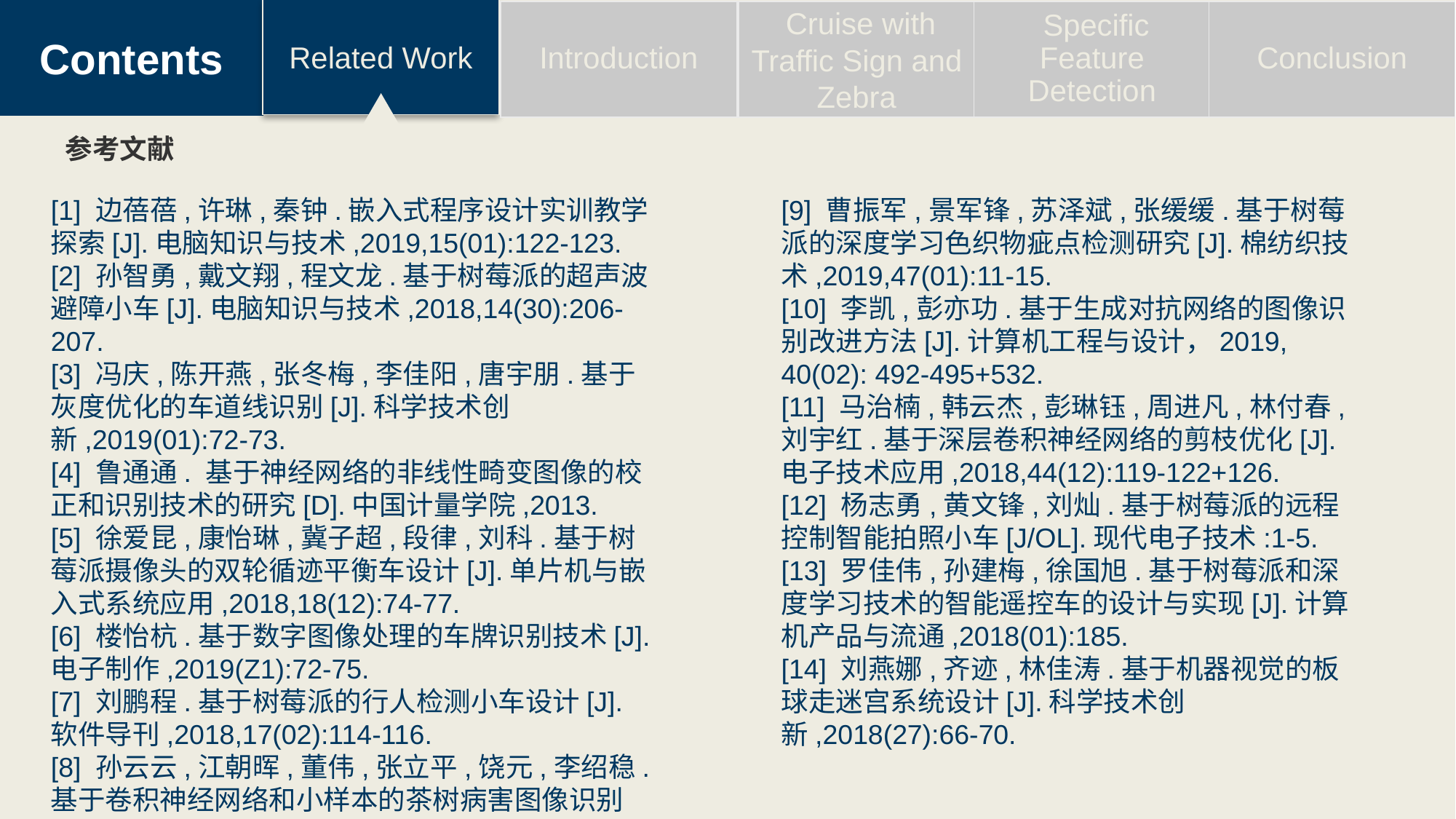

Related Work
Introduction
 Cruise with Traffic Sign and Zebra
 Specific Feature Detection
Conclusion
Contents

参考文献
[1] 边蓓蓓,许琳,秦钟.嵌入式程序设计实训教学探索[J].电脑知识与技术,2019,15(01):122-123.
[2] 孙智勇,戴文翔,程文龙.基于树莓派的超声波避障小车[J].电脑知识与技术,2018,14(30):206-207.
[3] 冯庆,陈开燕,张冬梅,李佳阳,唐宇朋.基于灰度优化的车道线识别[J].科学技术创新,2019(01):72-73.
[4] 鲁通通. 基于神经网络的非线性畸变图像的校正和识别技术的研究[D].中国计量学院,2013.
[5] 徐爱昆,康怡琳,冀子超,段律,刘科.基于树莓派摄像头的双轮循迹平衡车设计[J].单片机与嵌入式系统应用,2018,18(12):74-77.
[6] 楼怡杭.基于数字图像处理的车牌识别技术[J].电子制作,2019(Z1):72-75.
[7] 刘鹏程.基于树莓派的行人检测小车设计[J].软件导刊,2018,17(02):114-116.
[8] 孙云云,江朝晖,董伟,张立平,饶元,李绍稳.基于卷积神经网络和小样本的茶树病害图像识别[J/OL].江苏农业学报,2019(01):48-55.
[9] 曹振军,景军锋,苏泽斌,张缓缓.基于树莓派的深度学习色织物疵点检测研究[J].棉纺织技术,2019,47(01):11-15.
[10] 李凯,彭亦功.基于生成对抗网络的图像识别改进方法[J].计算机工程与设计，2019, 40(02): 492-495+532.
[11] 马治楠,韩云杰,彭琳钰,周进凡,林付春,刘宇红.基于深层卷积神经网络的剪枝优化[J].电子技术应用,2018,44(12):119-122+126.
[12] 杨志勇,黄文锋,刘灿.基于树莓派的远程控制智能拍照小车[J/OL].现代电子技术:1-5.
[13] 罗佳伟,孙建梅,徐国旭.基于树莓派和深度学习技术的智能遥控车的设计与实现[J].计算机产品与流通,2018(01):185.
[14] 刘燕娜,齐迹,林佳涛.基于机器视觉的板球走迷宫系统设计[J].科学技术创新,2018(27):66-70.